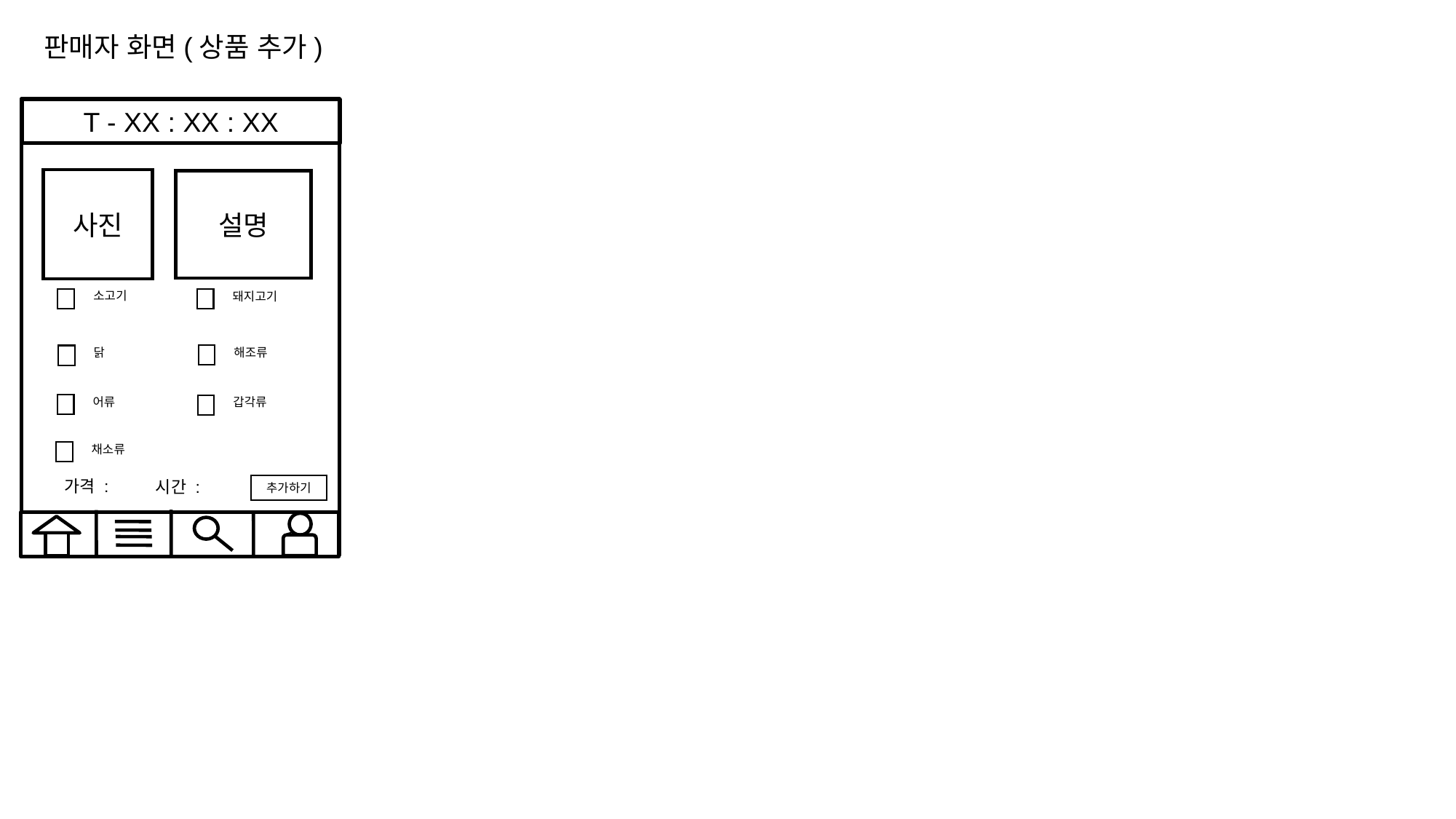

판매자 화면(상품 추가)

T - XX : XX : XX
사진
설명
소고기
돼지고기

해조류
닭

갑각류
어류

채소류

가격 :
시간 :
추가하기